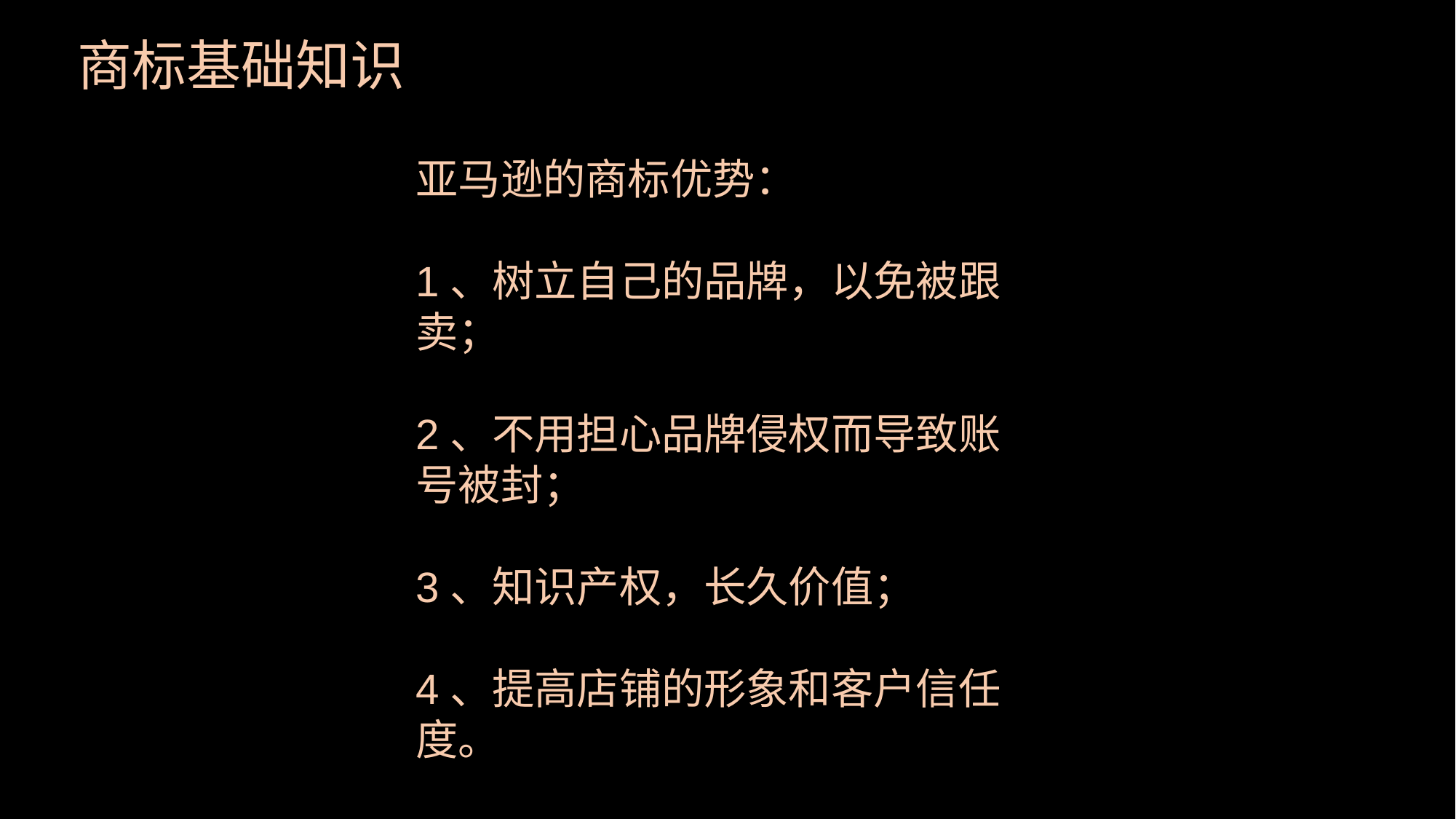

商标基础知识
亚马逊的商标优势：

1、树立自己的品牌，以免被跟卖；

2、不用担心品牌侵权而导致账号被封；

3、知识产权，长久价值；

4、提高店铺的形象和客户信任度。